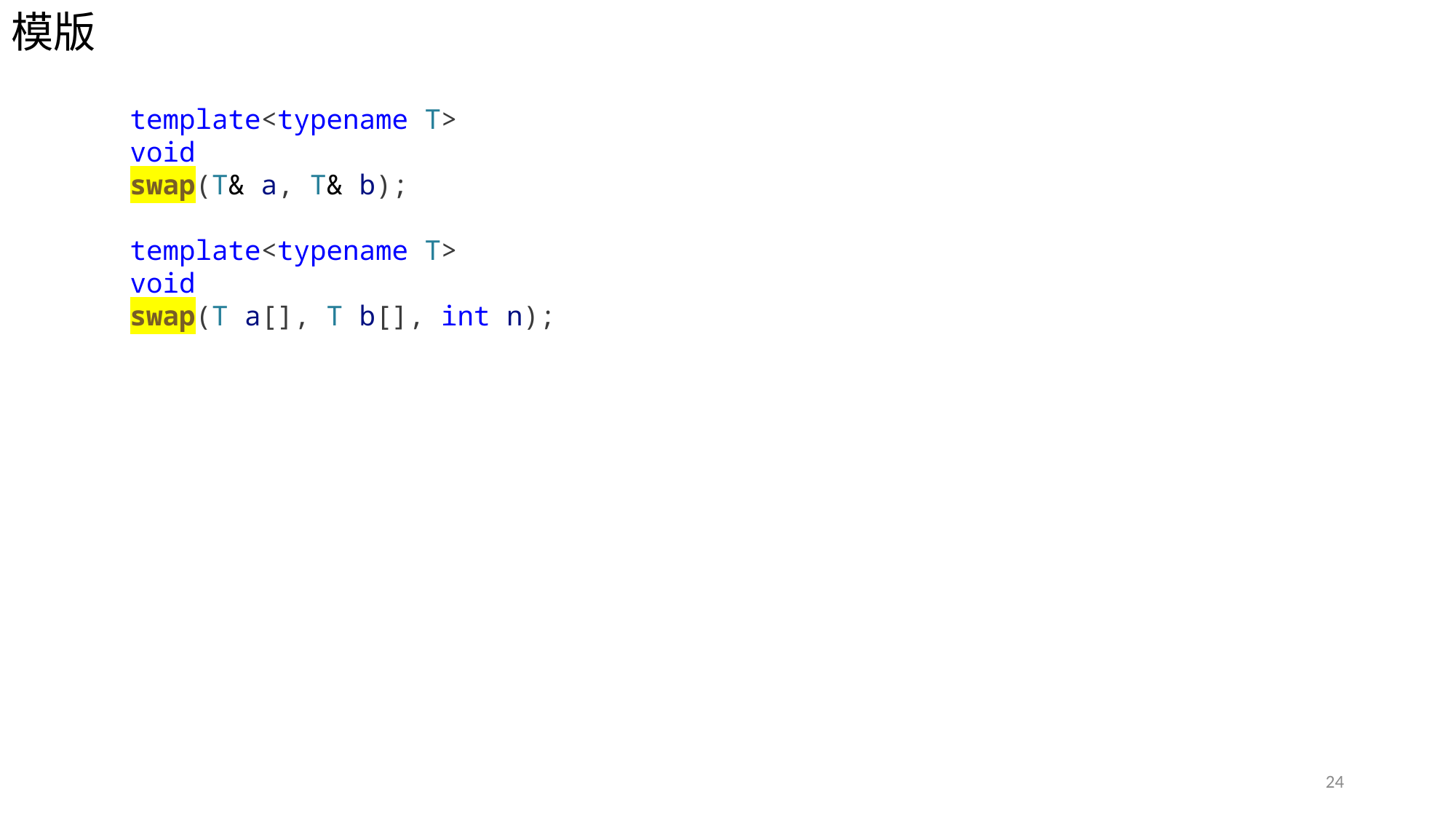

模版
template<typename T>
void
swap(T& a, T& b);
template<typename T>
void
swap(T a[], T b[], int n);
24